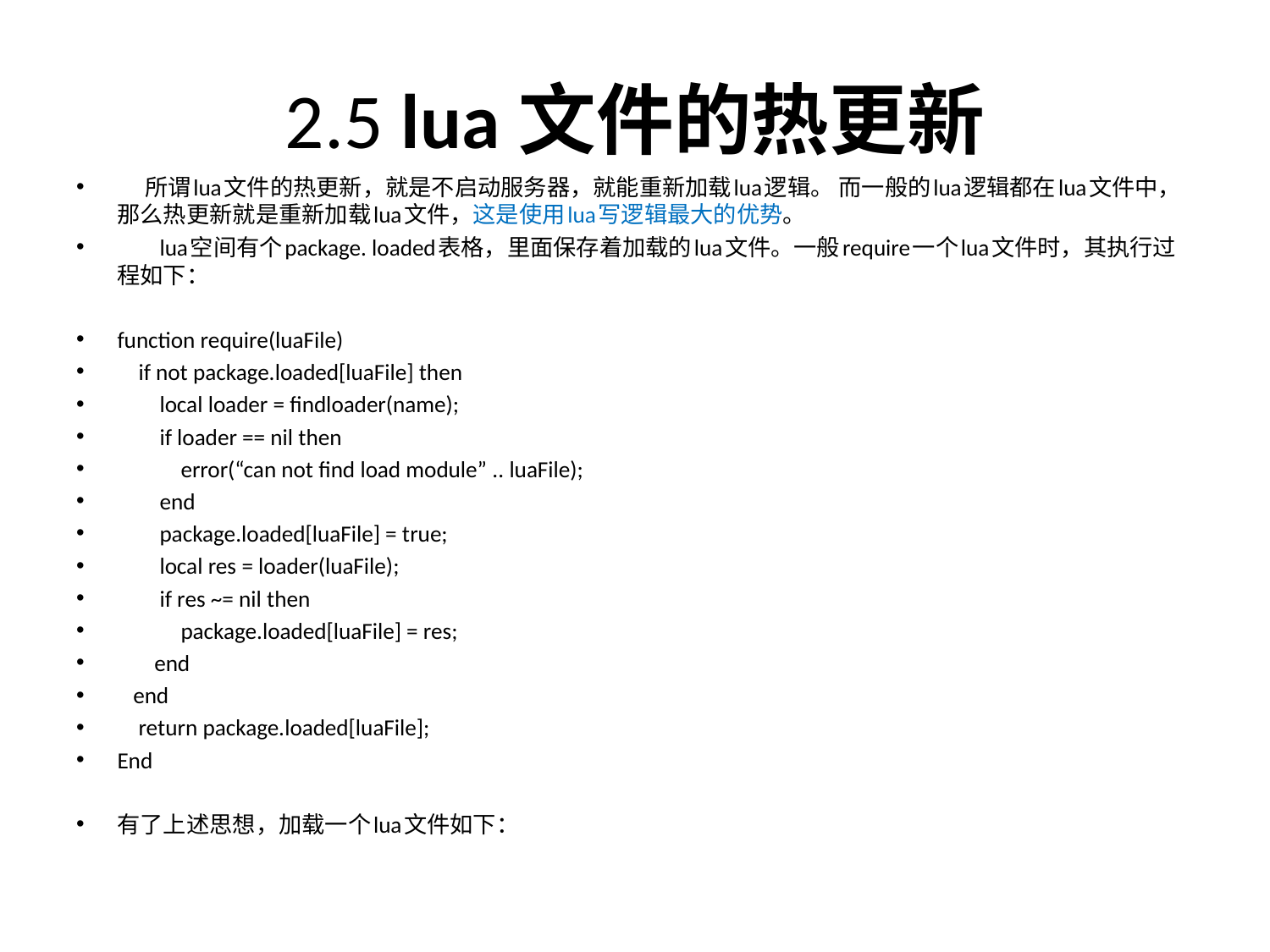

# 2.5 lua文件的热更新
     所谓lua文件的热更新，就是不启动服务器，就能重新加载lua逻辑。 而一般的lua逻辑都在lua文件中，那么热更新就是重新加载lua文件，这是使用lua写逻辑最大的优势。
        lua空间有个package. loaded表格，里面保存着加载的lua文件。一般require一个lua文件时，其执行过程如下：

function require(luaFile)
    if not package.loaded[luaFile] then
        local loader = findloader(name);
        if loader == nil then
            error(“can not find load module” .. luaFile);
        end
        package.loaded[luaFile] = true;
        local res = loader(luaFile);
        if res ~= nil then
            package.loaded[luaFile] = res;
       end
   end
    return package.loaded[luaFile];
End

有了上述思想，加载一个lua文件如下：